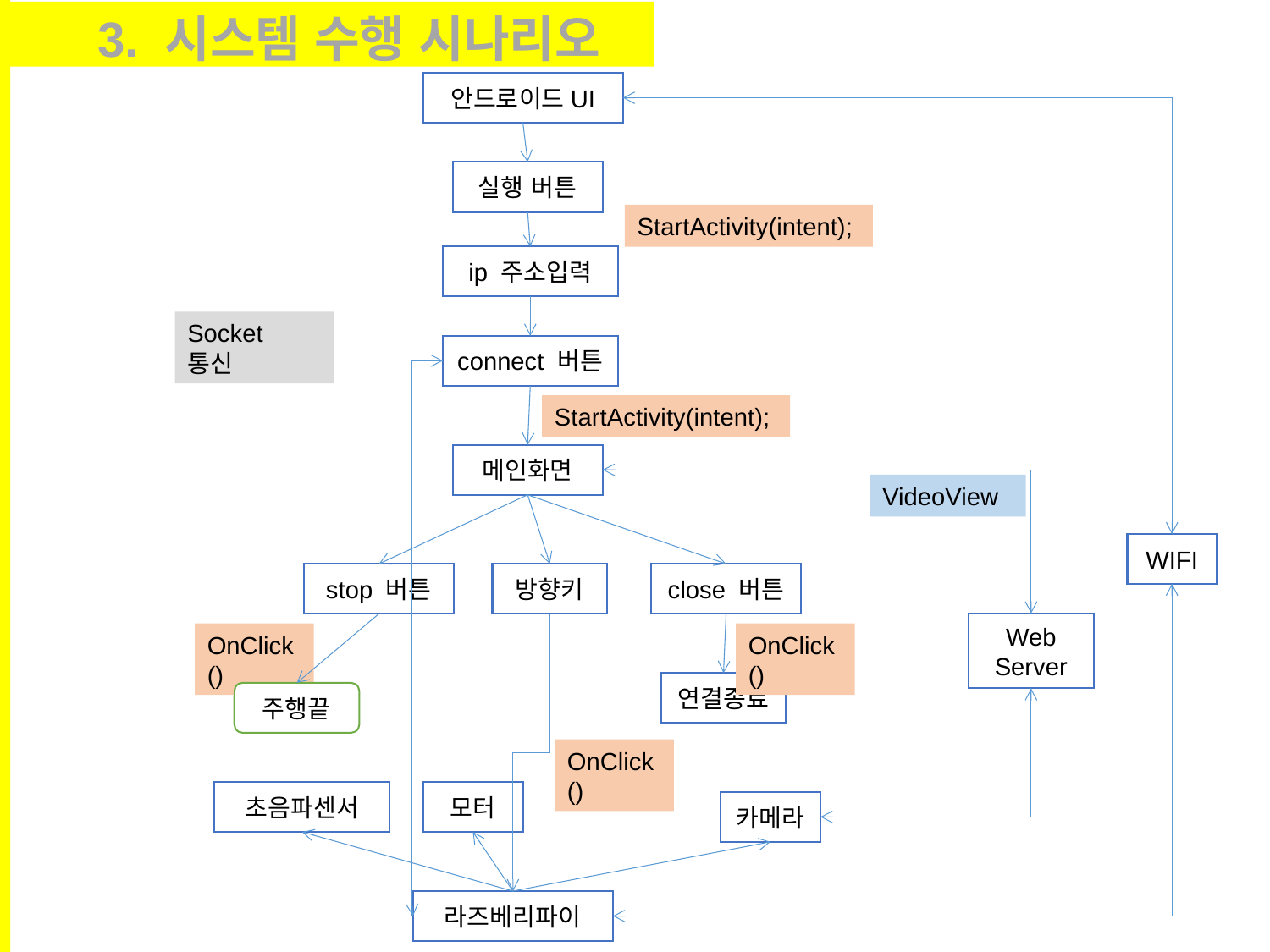

3. 시스템 수행 시나리오
안드로이드UI
실행 버튼
StartActivity(intent);
ip 주소입력
Socket 통신
connect 버튼
StartActivity(intent);
메인화면
VideoView
WIFI
stop 버튼
방향키
close 버튼
Web Server
OnClick()
OnClick()
연결종료
주행끝
OnClick()
초음파센서
모터
카메라
라즈베리파이